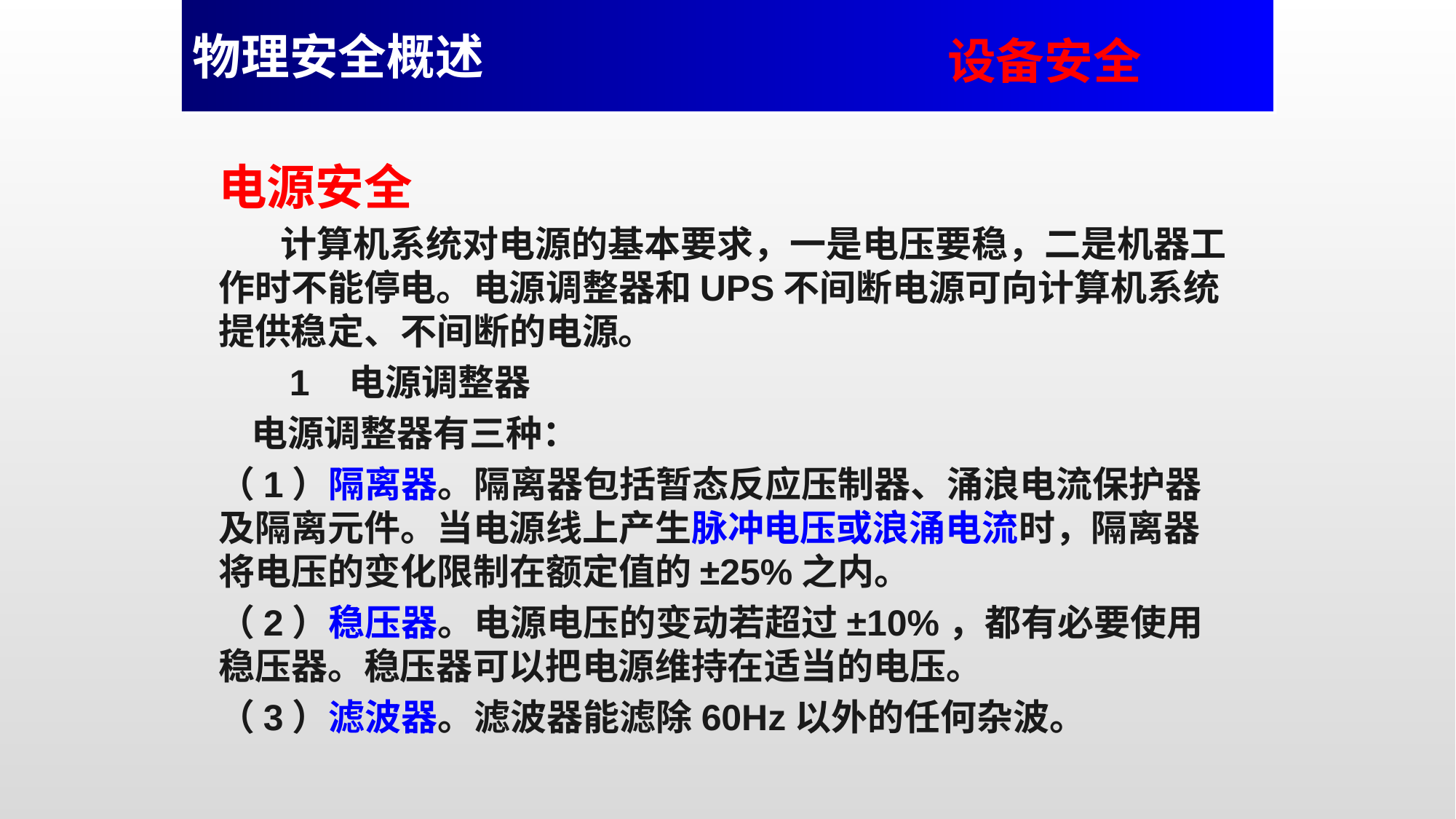

物理安全概述
设备安全
电源安全
        计算机系统对电源的基本要求，一是电压要稳，二是机器工作时不能停电。电源调整器和UPS不间断电源可向计算机系统提供稳定、不间断的电源。
       1   电源调整器
   电源调整器有三种：
（1）隔离器。隔离器包括暂态反应压制器、涌浪电流保护器及隔离元件。当电源线上产生脉冲电压或浪涌电流时，隔离器将电压的变化限制在额定值的±25%之内。
（2）稳压器。电源电压的变动若超过±10%，都有必要使用稳压器。稳压器可以把电源维持在适当的电压。
（3）滤波器。滤波器能滤除60Hz以外的任何杂波。